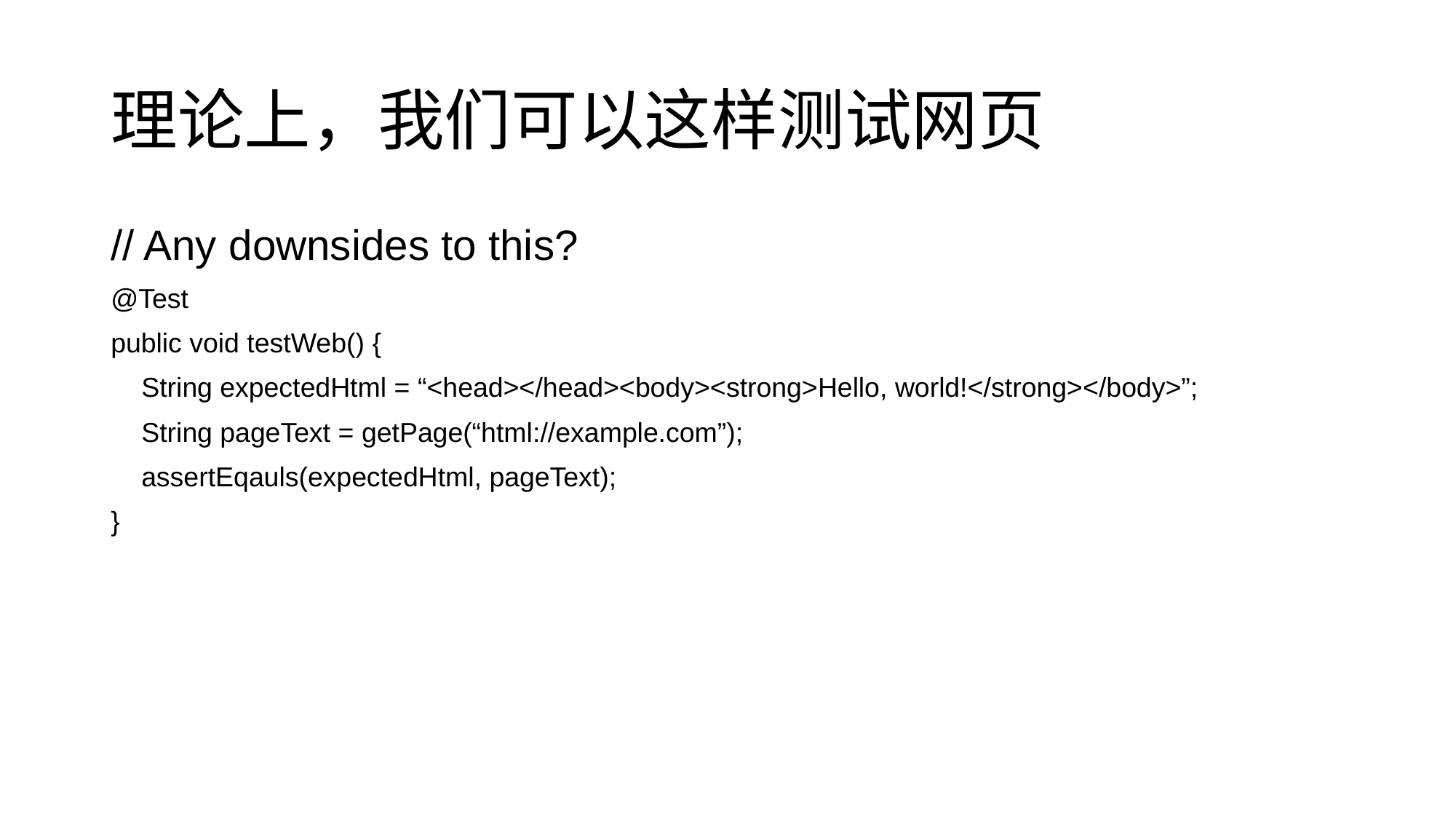

# 理论上，我们可以这样测试网页
// Any downsides to this?
@Test
public void testWeb() {
    String expectedHtml = “<head></head><body><strong>Hello, world!</strong></body>”;
    String pageText = getPage(“html://example.com”);
    assertEqauls(expectedHtml, pageText);
}